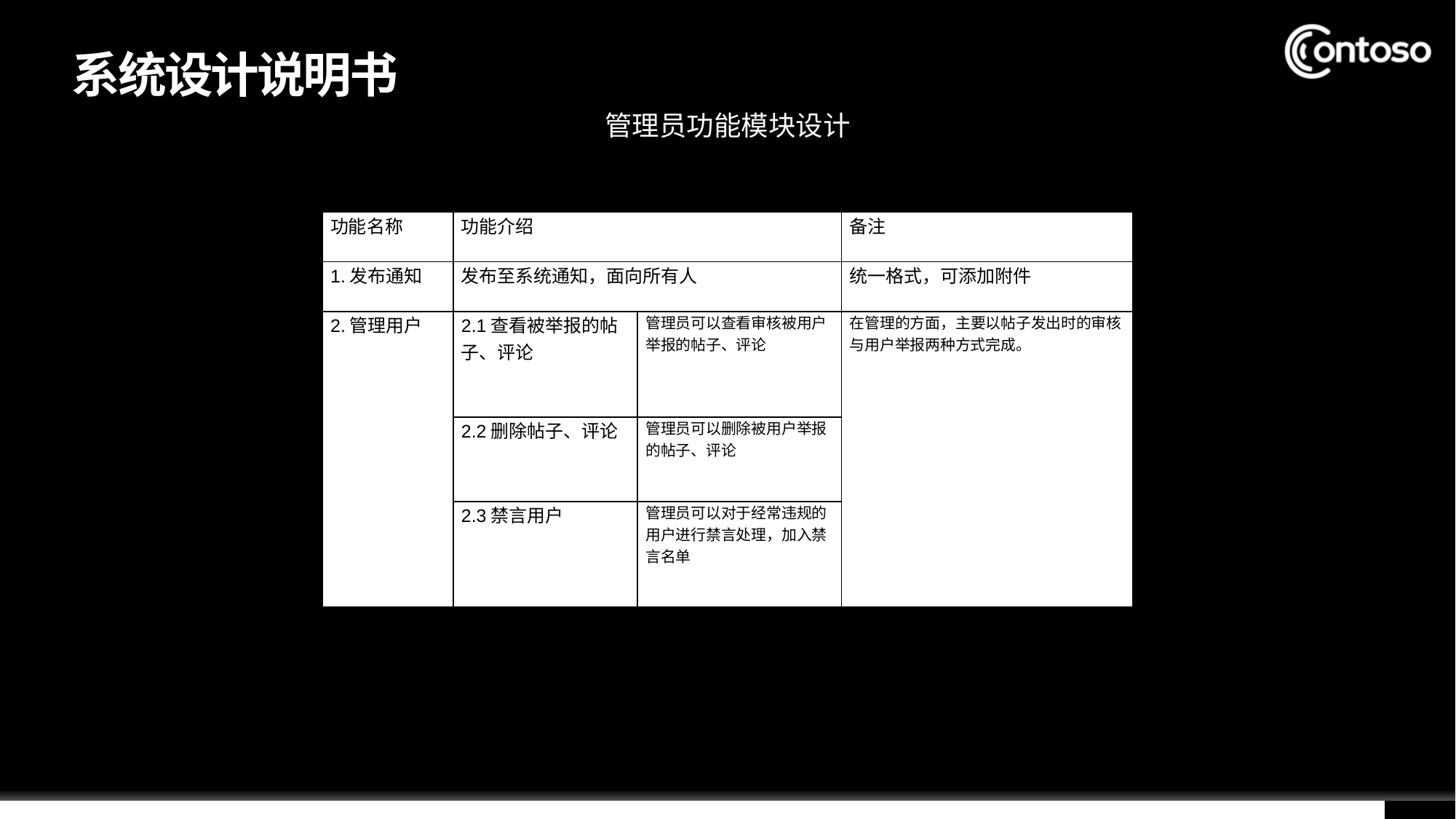

# 系统设计说明书
管理员功能模块设计
| 功能名称 | 功能介绍 |  | 备注 |
| --- | --- | --- | --- |
| 1.发布通知 | 发布至系统通知，面向所有人 |  | 统一格式，可添加附件 |
| 2.管理用户 | 2.1查看被举报的帖子、评论 | 管理员可以查看审核被用户举报的帖子、评论 | 在管理的方面，主要以帖子发出时的审核与用户举报两种方式完成。 |
|  | 2.2删除帖子、评论 | 管理员可以删除被用户举报的帖子、评论 |  |
|  | 2.3禁言用户 | 管理员可以对于经常违规的用户进行禁言处理，加入禁言名单 |  |